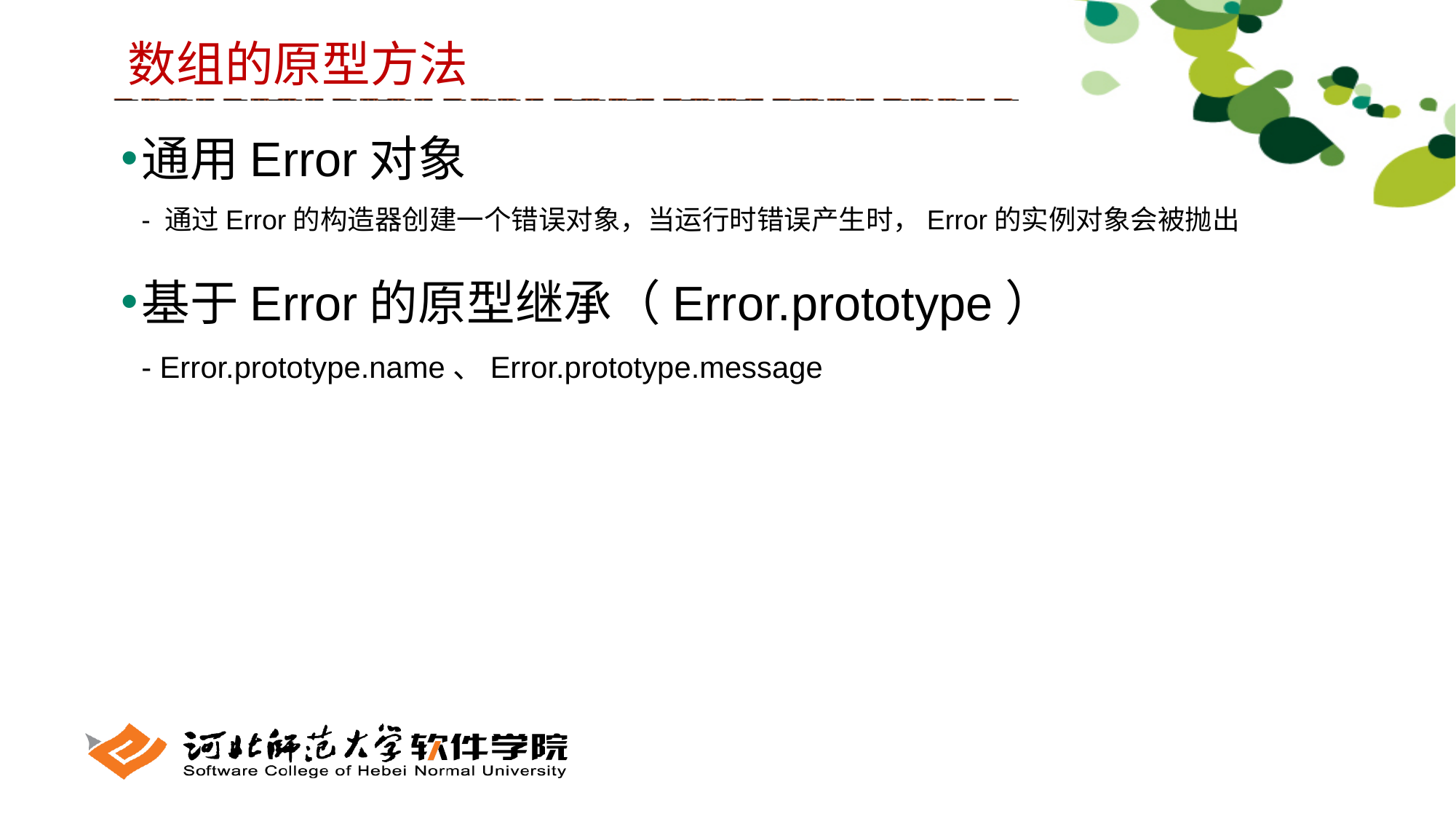

数组的原型方法
通用Error对象
- 通过Error的构造器创建一个错误对象，当运行时错误产生时，Error的实例对象会被抛出
基于Error的原型继承（Error.prototype）
- Error.prototype.name、Error.prototype.message